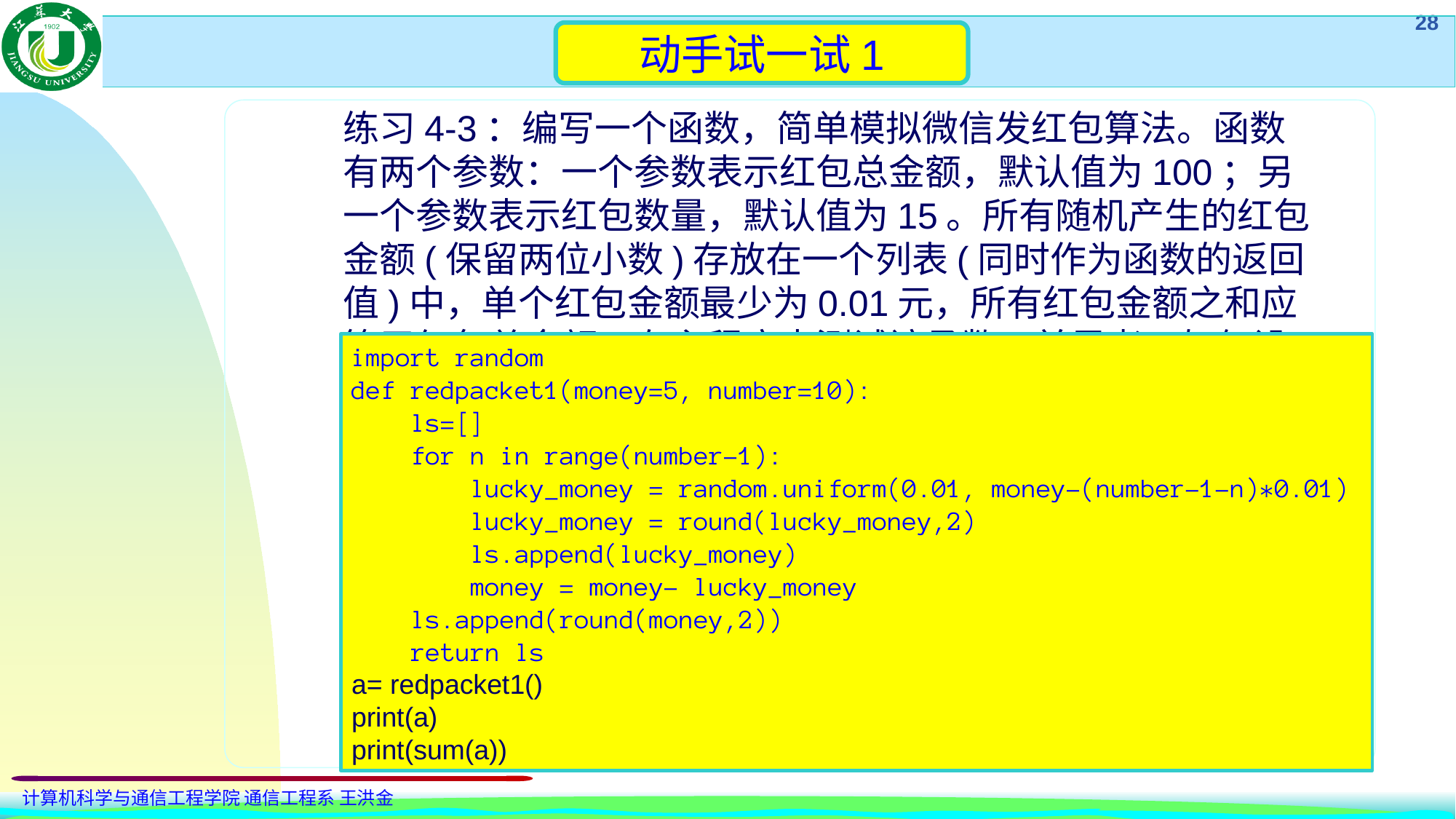

动手试一试1
练习4-3：编写一个函数，简单模拟微信发红包算法。函数有两个参数：一个参数表示红包总金额，默认值为100；另一个参数表示红包数量，默认值为15。所有随机产生的红包金额(保留两位小数)存放在一个列表(同时作为函数的返回值)中，单个红包金额最少为0.01元，所有红包金额之和应等于红包总金额。在主程序中测试该函数，并思考，如何设计出更公平的发红包算法。
import random
def redpacket1(money=5, number=10):
    ls=[]
    for n in range(number-1):
        lucky_money = random.uniform(0.01, money-(number-1-n)*0.01)
        lucky_money = round(lucky_money,2)
        ls.append(lucky_money)
        money = money- lucky_money
    ls.append(round(money,2))
    return ls
a= redpacket1()
print(a)
print(sum(a))